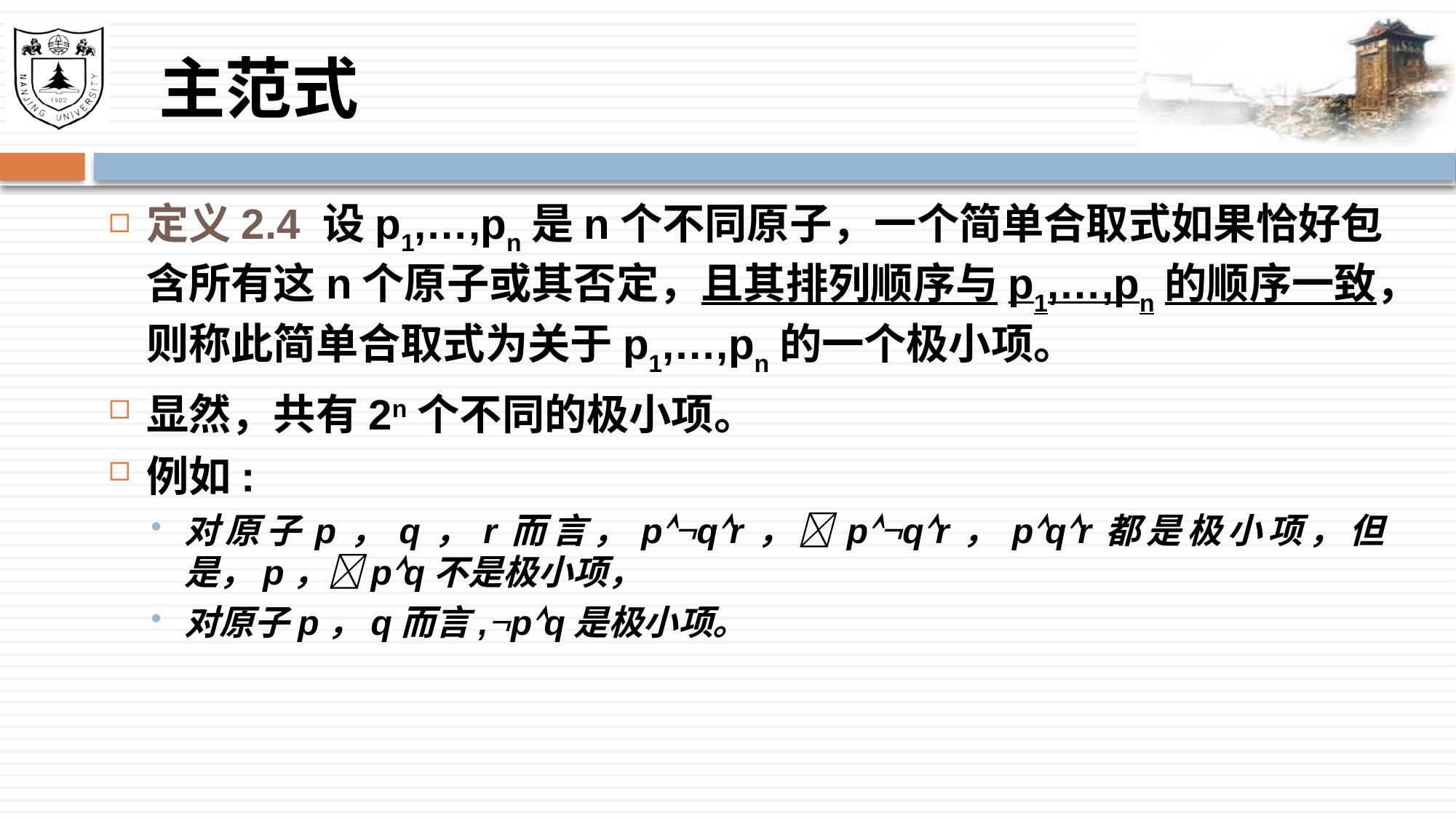

# 主范式
定义2.4 设p1,…,pn是n个不同原子，一个简单合取式如果恰好包含所有这n个原子或其否定，且其排列顺序与p1,…,pn的顺序一致，则称此简单合取式为关于p1,…,pn的一个极小项。
显然，共有2n个不同的极小项。
例如:
对原子p，q，r而言，p∧¬q∧r，¬p∧¬q∧r，p∧q∧r都是极小项，但是，p，¬p∧q不是极小项，
对原子p，q而言,¬p∧q是极小项。